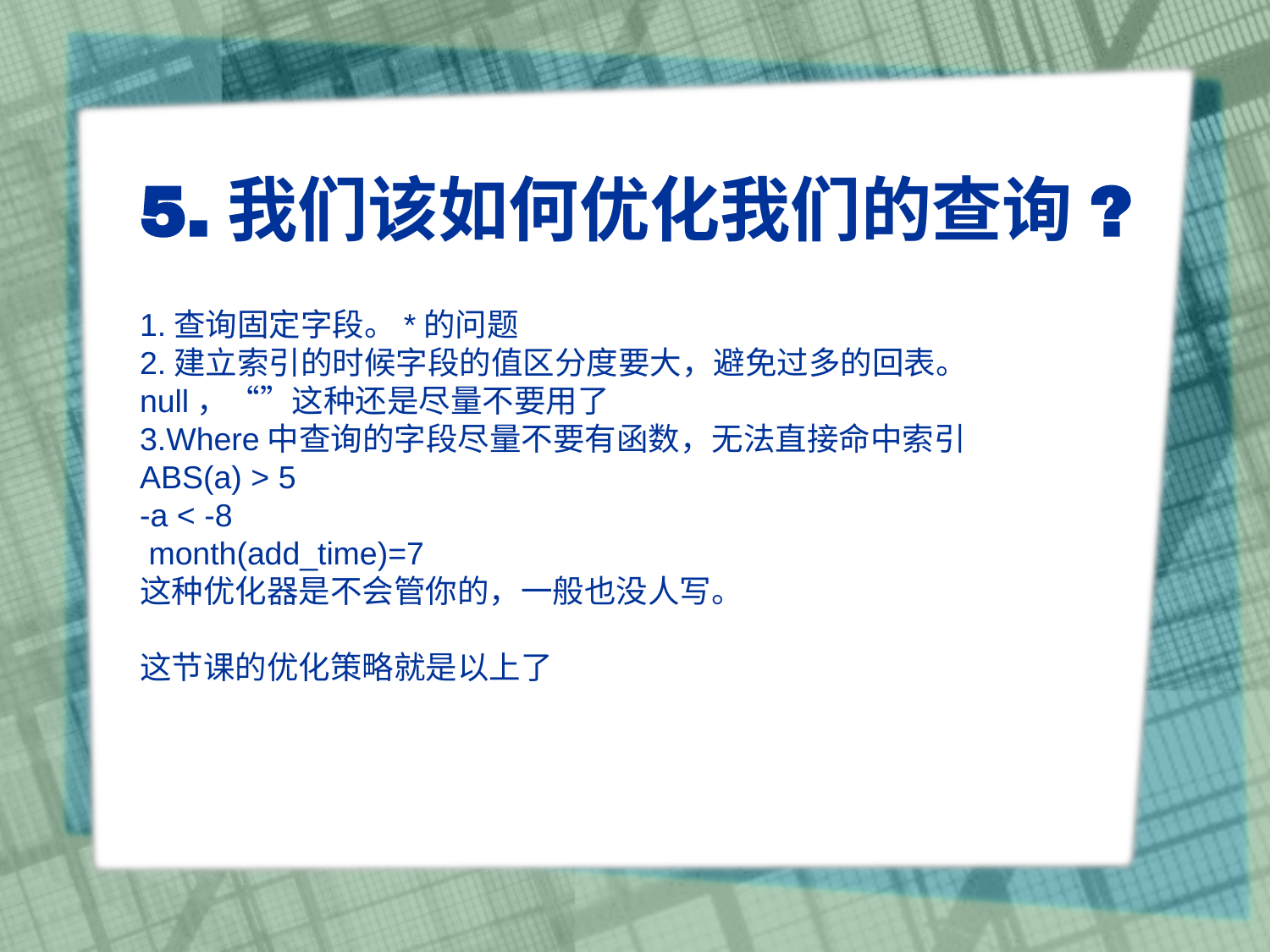

# 5.我们该如何优化我们的查询?
1.查询固定字段。*的问题
2.建立索引的时候字段的值区分度要大，避免过多的回表。
null，“”这种还是尽量不要用了
3.Where中查询的字段尽量不要有函数，无法直接命中索引
ABS(a) > 5
-a < -8
 month(add_time)=7
这种优化器是不会管你的，一般也没人写。

这节课的优化策略就是以上了